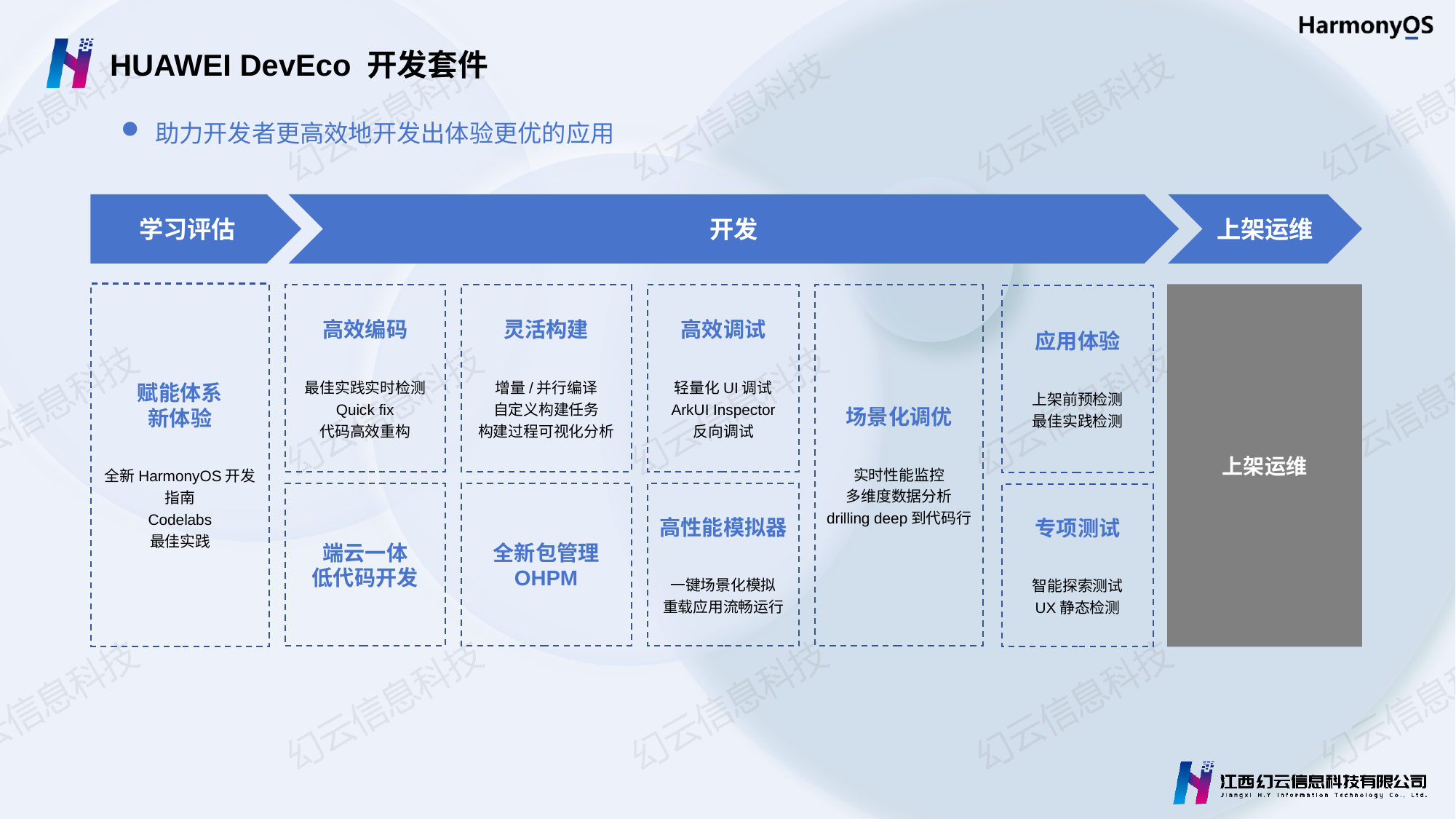

HUAWEI DevEco 开发套件
助力开发者更高效地开发出体验更优的应用
学习评估
上架运维
开发
赋能体系
新体验

全新HarmonyOS开发指南
Codelabs
最佳实践
上架运维
高效编码

最佳实践实时检测
Quick fix
代码高效重构
灵活构建

增量/并行编译
自定义构建任务
构建过程可视化分析
高效调试

轻量化UI调试
ArkUI Inspector
反向调试
场景化调优

实时性能监控
多维度数据分析
drilling deep到代码行
应用体验

上架前预检测
最佳实践检测
端云一体
低代码开发
全新包管理
OHPM
高性能模拟器

一键场景化模拟
重载应用流畅运行
专项测试

智能探索测试
UX静态检测